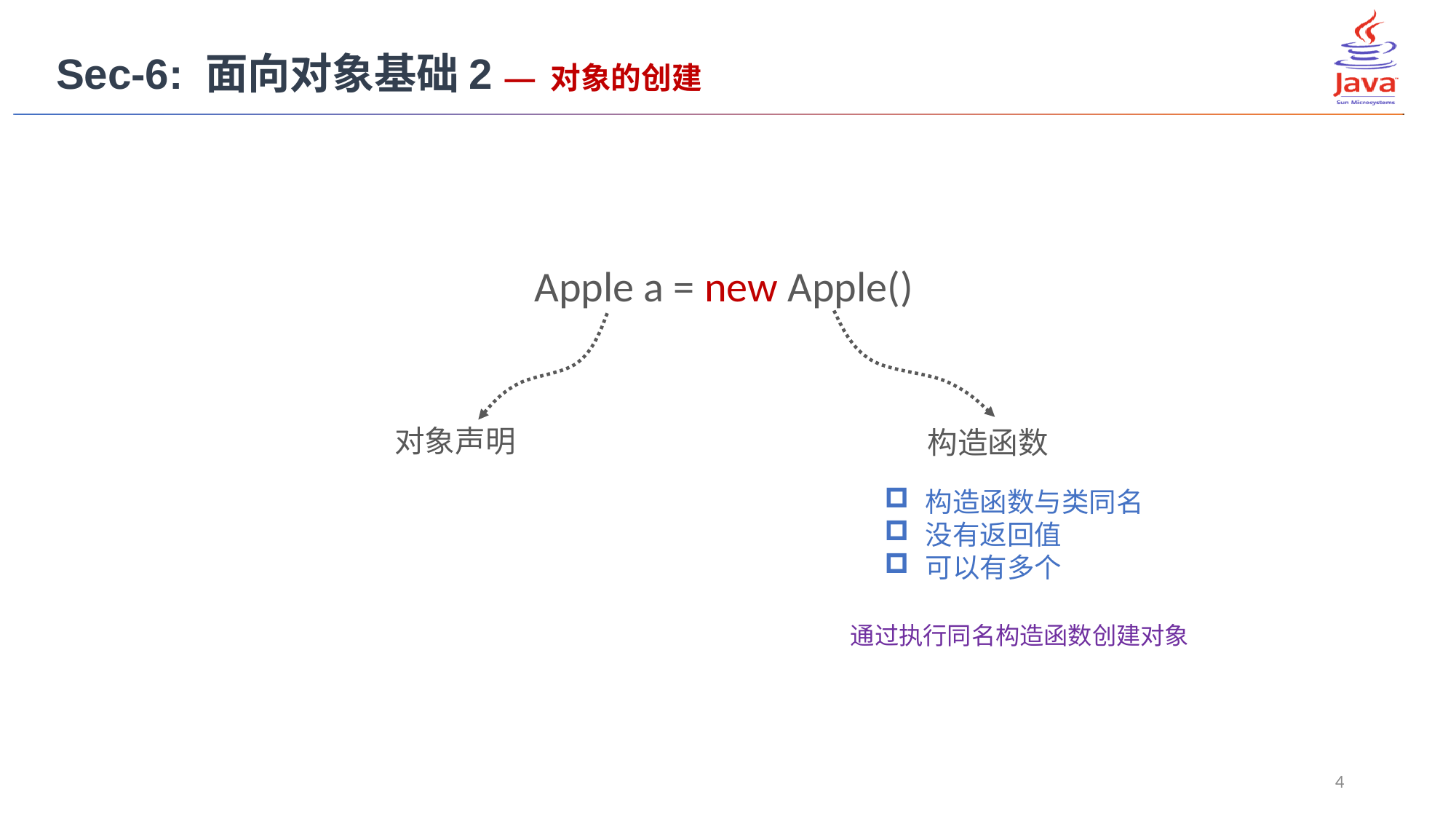

Sec-6: 面向对象基础2 — 对象的创建
Apple a = new Apple()

对象声明
构造函数
构造函数与类同名
没有返回值
可以有多个
通过执行同名构造函数创建对象
4